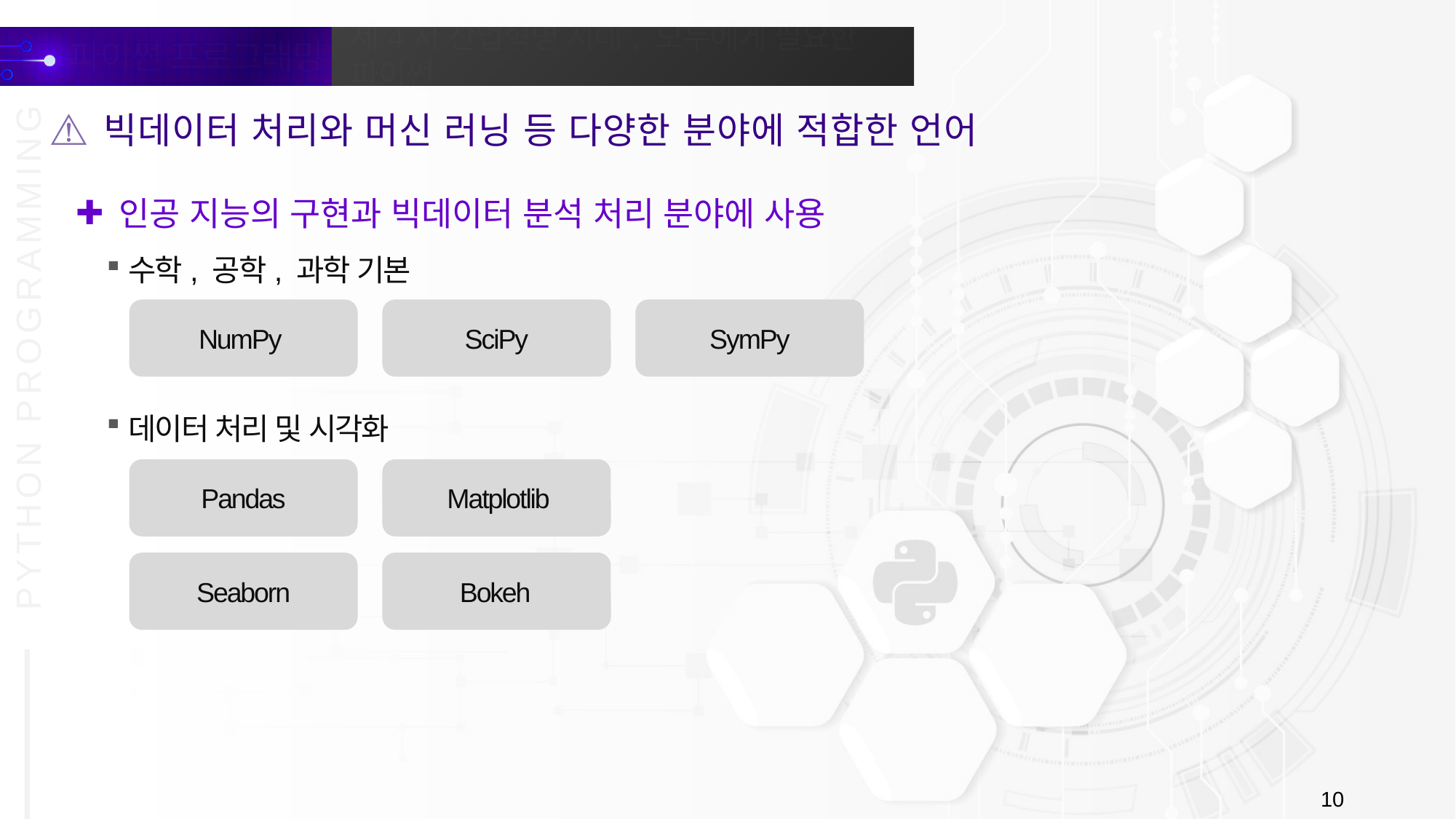

빅데이터 처리와 머신 러닝 등 다양한 분야에 적합한 언어
인공 지능의 구현과 빅데이터 분석 처리 분야에 사용
수학, 공학, 과학 기본

NumPy
SciPy
SymPy
데이터 처리 및 시각화

Pandas
Matplotlib

Seaborn
Bokeh
10